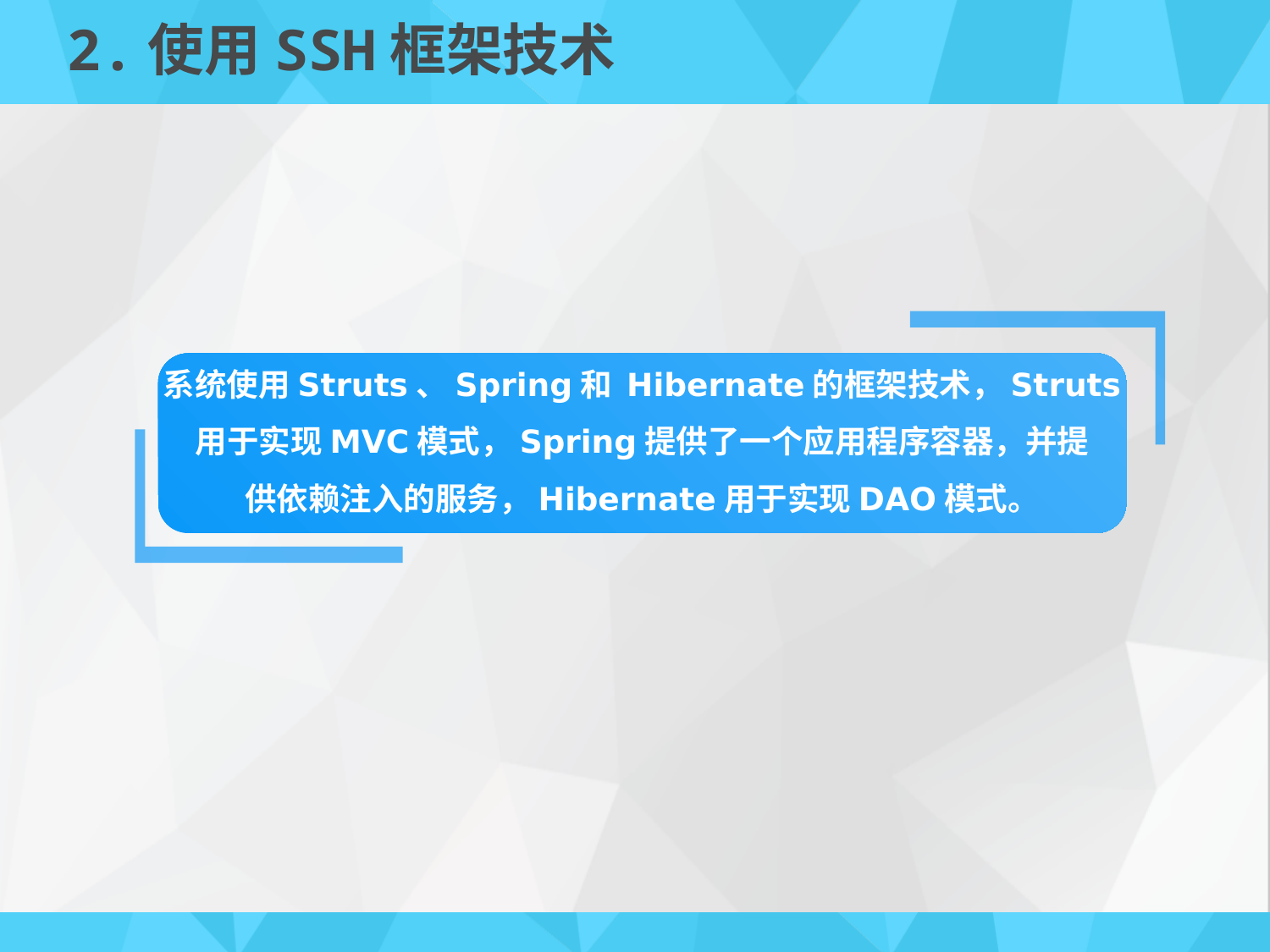

# 2.使用SSH框架技术

系统使用Struts、Spring和 Hibernate的框架技术，Struts
用于实现MVC模式，Spring提供了一个应用程序容器，并提
供依赖注入的服务，Hibernate用于实现DAO模式。